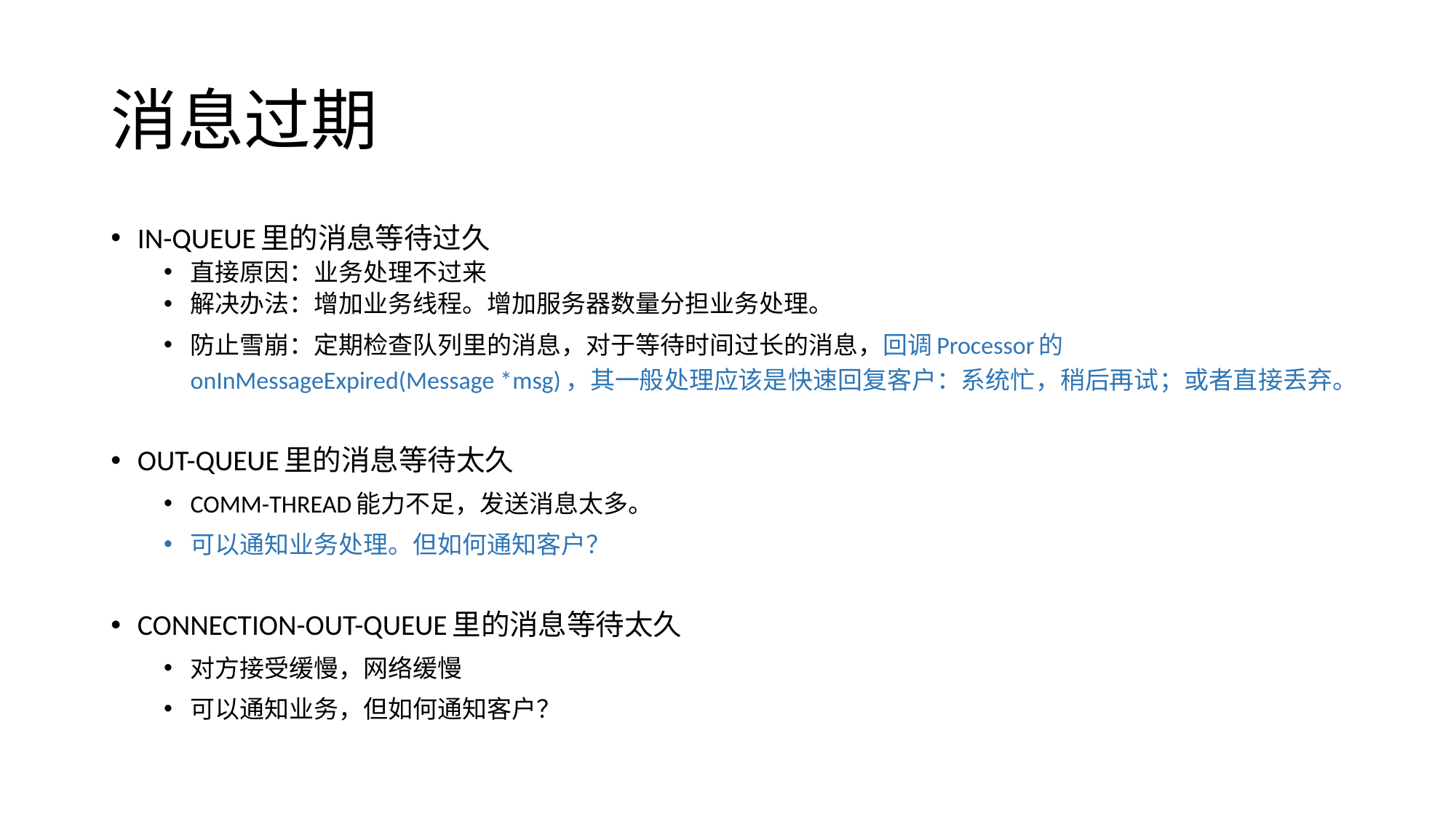

# 消息过期
IN-QUEUE里的消息等待过久
直接原因：业务处理不过来
解决办法：增加业务线程。增加服务器数量分担业务处理。
防止雪崩：定期检查队列里的消息，对于等待时间过长的消息，回调Processor的onInMessageExpired(Message *msg)，其一般处理应该是快速回复客户：系统忙，稍后再试；或者直接丢弃。

OUT-QUEUE里的消息等待太久
COMM-THREAD能力不足，发送消息太多。
可以通知业务处理。但如何通知客户？

CONNECTION-OUT-QUEUE里的消息等待太久
对方接受缓慢，网络缓慢
可以通知业务，但如何通知客户？